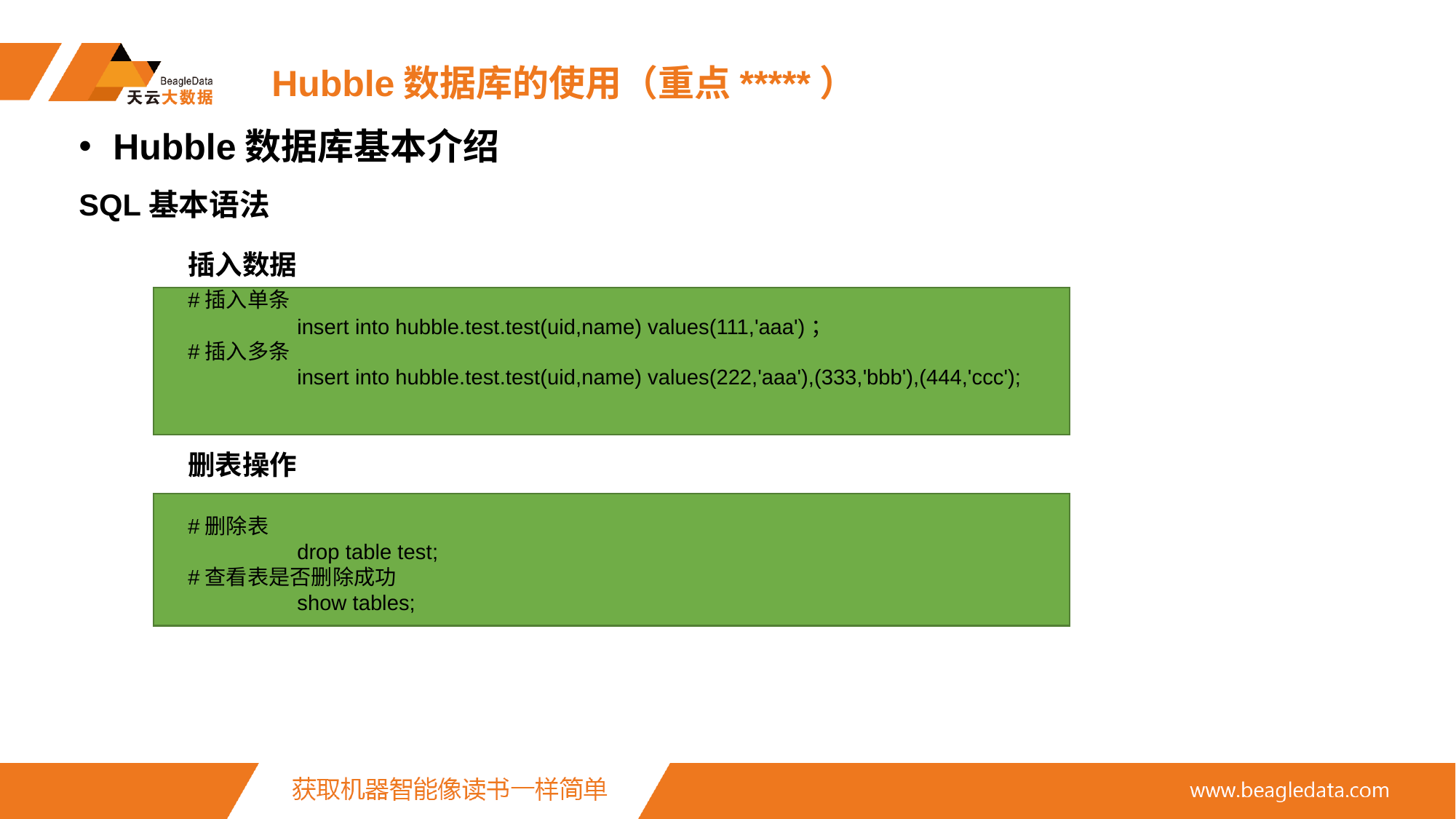

# Hubble数据库的使用（重点*****）
Hubble数据库基本介绍
SQL基本语法

	插入数据
	#插入单条
	insert into hubble.test.test(uid,name) values(111,'aaa')；
#插入多条
	insert into hubble.test.test(uid,name) values(222,'aaa'),(333,'bbb'),(444,'ccc');

删表操作

#删除表
	drop table test;
#查看表是否删除成功
	show tables;